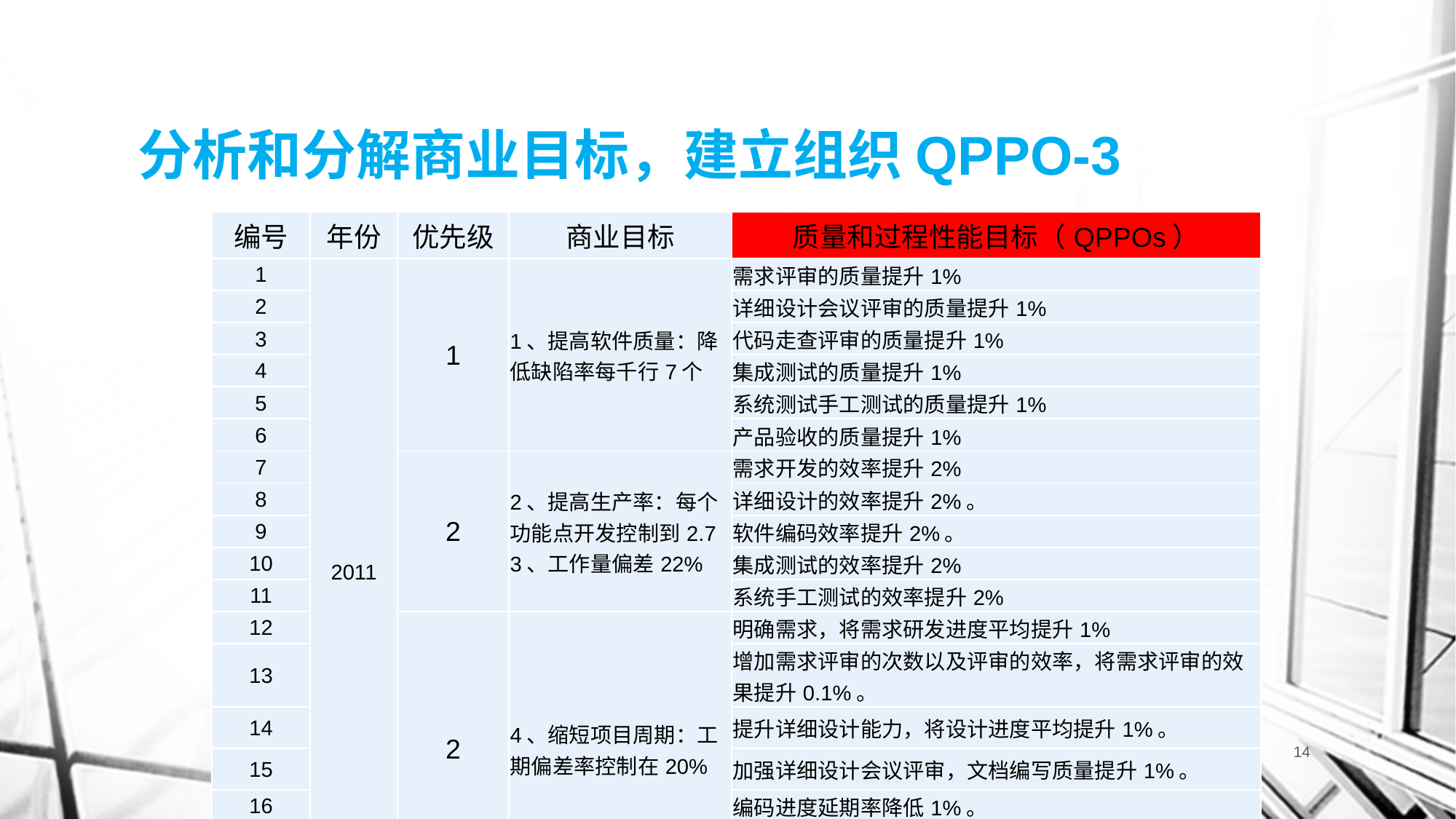

# 分析和分解商业目标，建立组织QPPO-3
| 编号 | 年份 | 优先级 | 商业目标 | 质量和过程性能目标（QPPOs） |
| --- | --- | --- | --- | --- |
| 1 | 2011 | 1 | 1、提高软件质量：降低缺陷率每千行7个 | 需求评审的质量提升1% |
| 2 |  |  |  | 详细设计会议评审的质量提升1% |
| 3 |  |  |  | 代码走查评审的质量提升1% |
| 4 |  |  |  | 集成测试的质量提升1% |
| 5 |  |  |  | 系统测试手工测试的质量提升1% |
| 6 |  |  |  | 产品验收的质量提升1% |
| 7 |  | 2 | 2、提高生产率：每个功能点开发控制到2.7 3、工作量偏差22% | 需求开发的效率提升2% |
| 8 |  |  |  | 详细设计的效率提升2%。 |
| 9 |  |  |  | 软件编码效率提升2%。 |
| 10 |  |  |  | 集成测试的效率提升2% |
| 11 |  |  |  | 系统手工测试的效率提升2% |
| 12 |  | 2 | 4、缩短项目周期：工期偏差率控制在20% | 明确需求，将需求研发进度平均提升1% |
| 13 |  |  |  | 增加需求评审的次数以及评审的效率，将需求评审的效果提升0.1%。 |
| 14 |  |  |  | 提升详细设计能力，将设计进度平均提升1%。 |
| 15 |  |  |  | 加强详细设计会议评审，文档编写质量提升1%。 |
| 16 |  |  |  | 编码进度延期率降低1%。 |
| 17 |  |  |  | 集成测试的进度减少1% |
| 18 |  |  |  | 系统手工测试的进度减少1% |
14